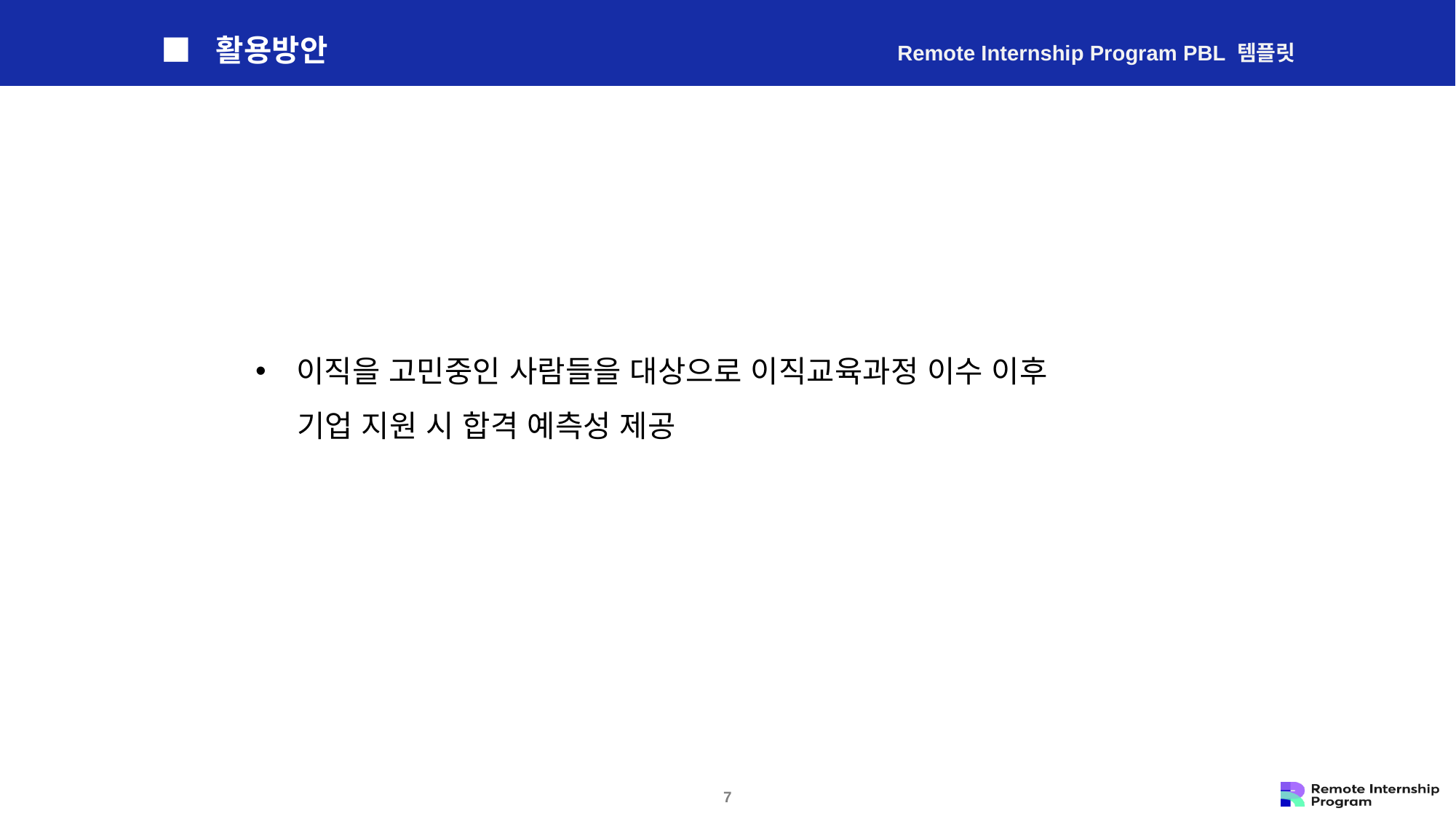

■  활용방안
Remote Internship Program PBL 템플릿
이직을 고민중인 사람들을 대상으로 이직교육과정 이수 이후
    기업 지원 시 합격 예측성 제공